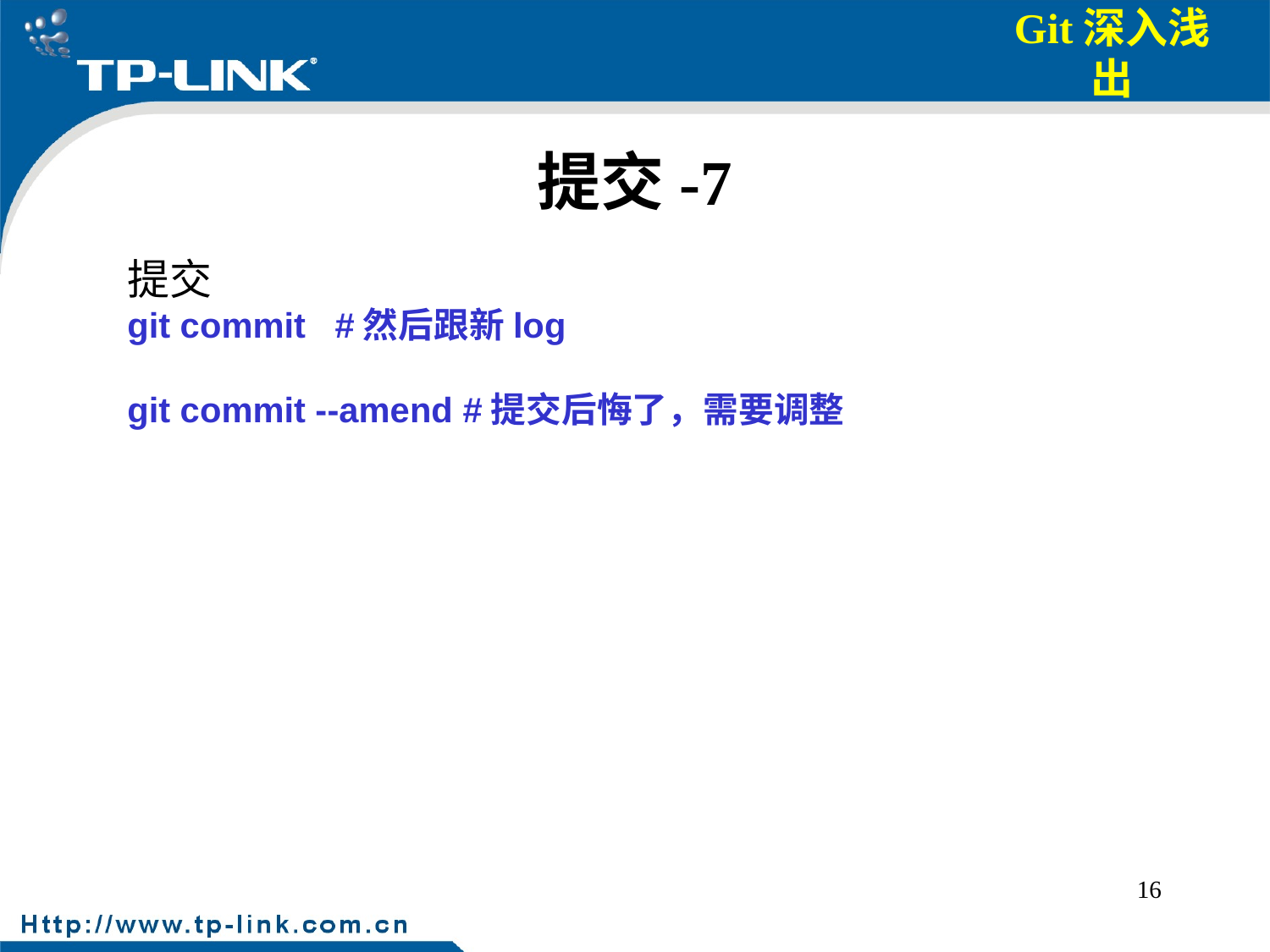

# 提交-7
提交
git commit   #然后跟新log

git commit --amend #提交后悔了，需要调整

16